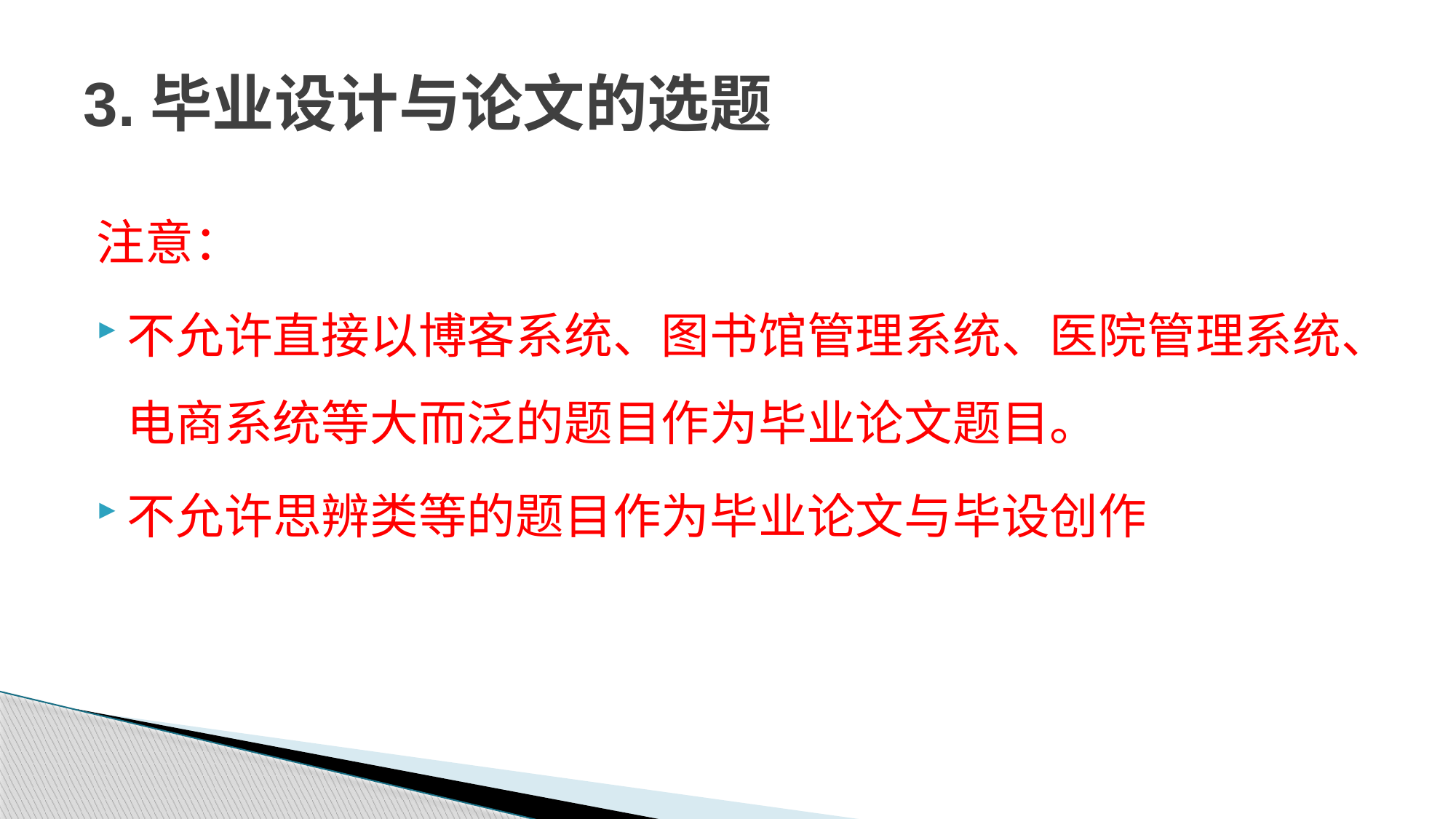

# 3.毕业设计与论文的选题
注意：
不允许直接以博客系统、图书馆管理系统、医院管理系统、电商系统等大而泛的题目作为毕业论文题目。
不允许思辨类等的题目作为毕业论文与毕设创作